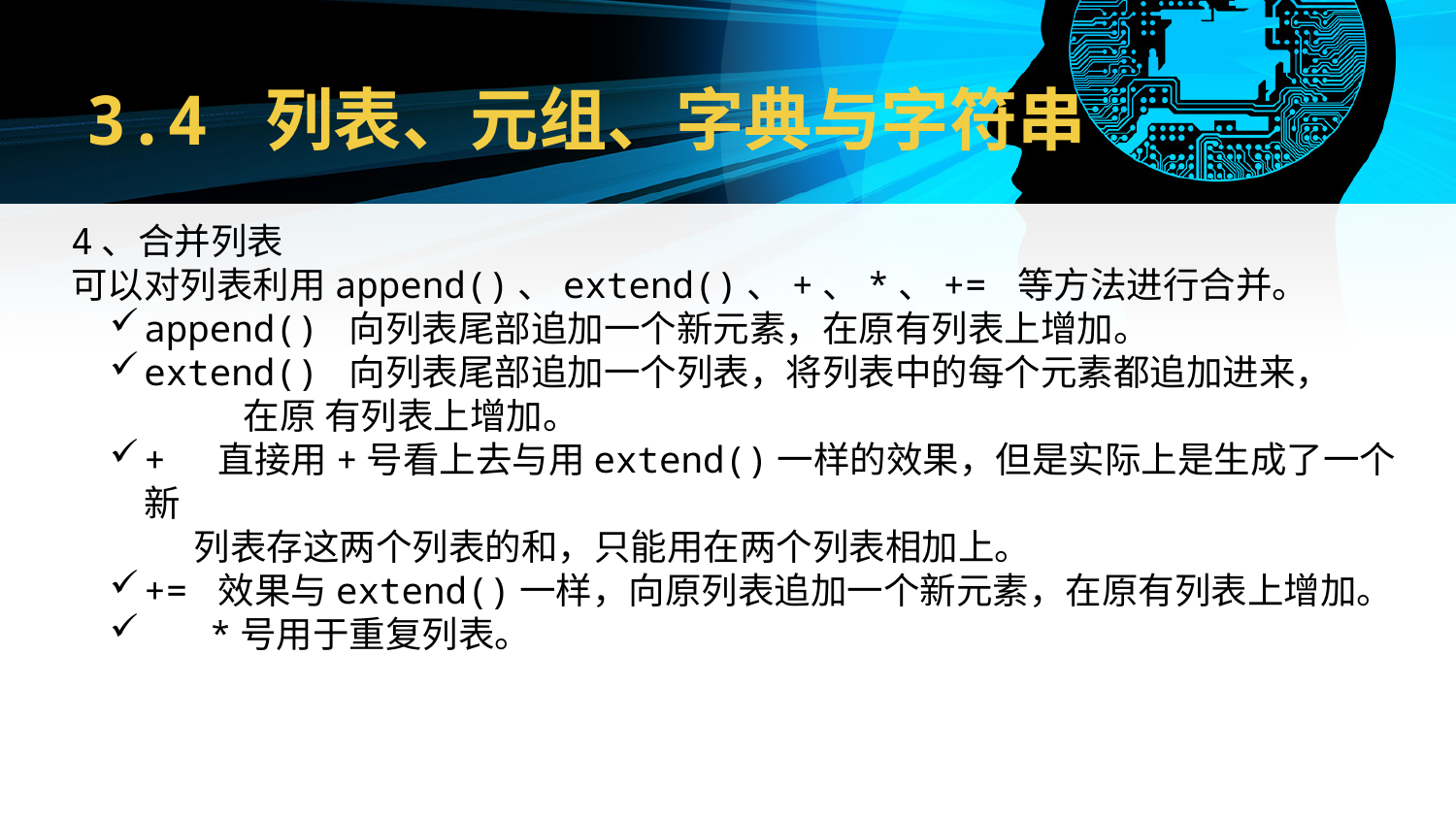

# 3.4 列表、元组、字典与字符串
4、合并列表
可以对列表利用append()、extend()、+、*、+= 等方法进行合并。
append() 向列表尾部追加一个新元素，在原有列表上增加。
extend() 向列表尾部追加一个列表，将列表中的每个元素都追加进来，
           在原 有列表上增加。
+  直接用+号看上去与用extend()一样的效果，但是实际上是生成了一个新
     列表存这两个列表的和，只能用在两个列表相加上。
+= 效果与extend()一样，向原列表追加一个新元素，在原有列表上增加。
   *号用于重复列表。